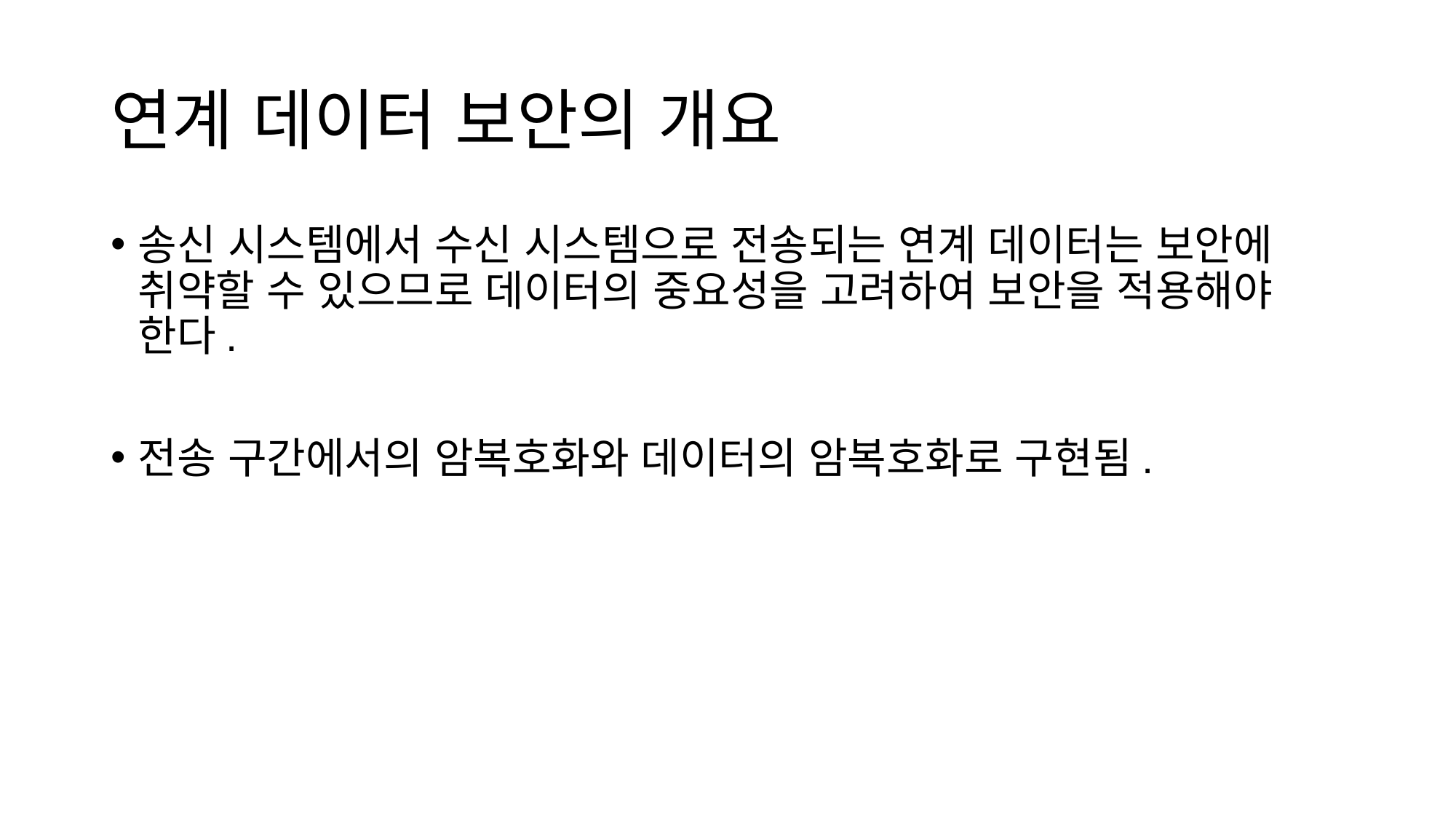

# 연계 데이터 보안의 개요
송신 시스템에서 수신 시스템으로 전송되는 연계 데이터는 보안에 취약할 수 있으므로 데이터의 중요성을 고려하여 보안을 적용해야 한다.

전송 구간에서의 암복호화와 데이터의 암복호화로 구현됨.